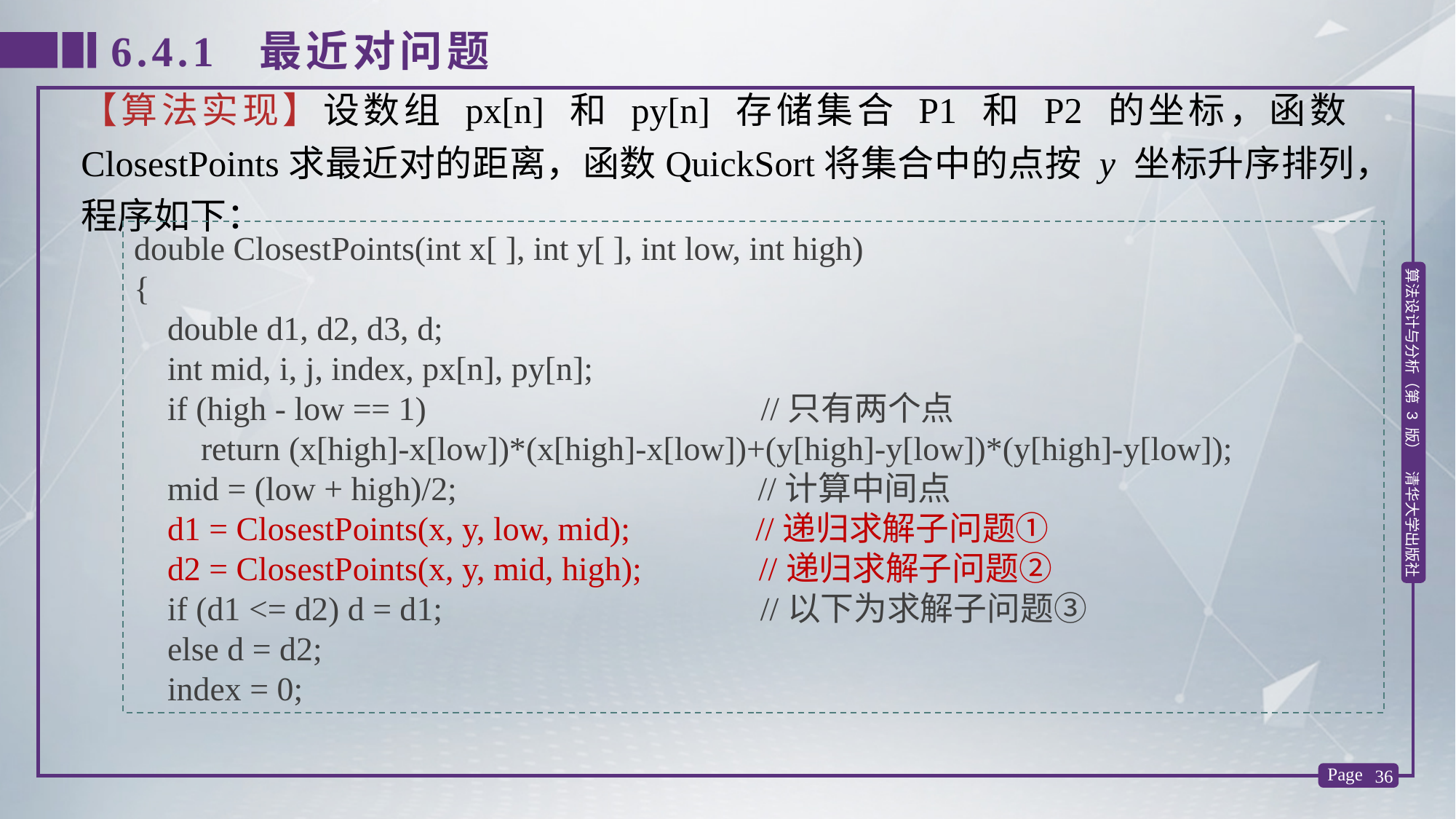

6.4.1  最近对问题
【算法实现】设数组 px[n] 和 py[n] 存储集合 P1 和 P2 的坐标，函数ClosestPoints求最近对的距离，函数QuickSort将集合中的点按 y 坐标升序排列，程序如下：
double ClosestPoints(int x[ ], int y[ ], int low, int high)
{
    double d1, d2, d3, d;
    int mid, i, j, index, px[n], py[n];
    if (high - low == 1)                                        //只有两个点
        return (x[high]-x[low])*(x[high]-x[low])+(y[high]-y[low])*(y[high]-y[low]);
    mid = (low + high)/2;                                    //计算中间点
    d1 = ClosestPoints(x, y, low, mid);               //递归求解子问题①
    d2 = ClosestPoints(x, y, mid, high);              //递归求解子问题②
    if (d1 <= d2) d = d1;                                      //以下为求解子问题③
    else d = d2;
    index = 0;